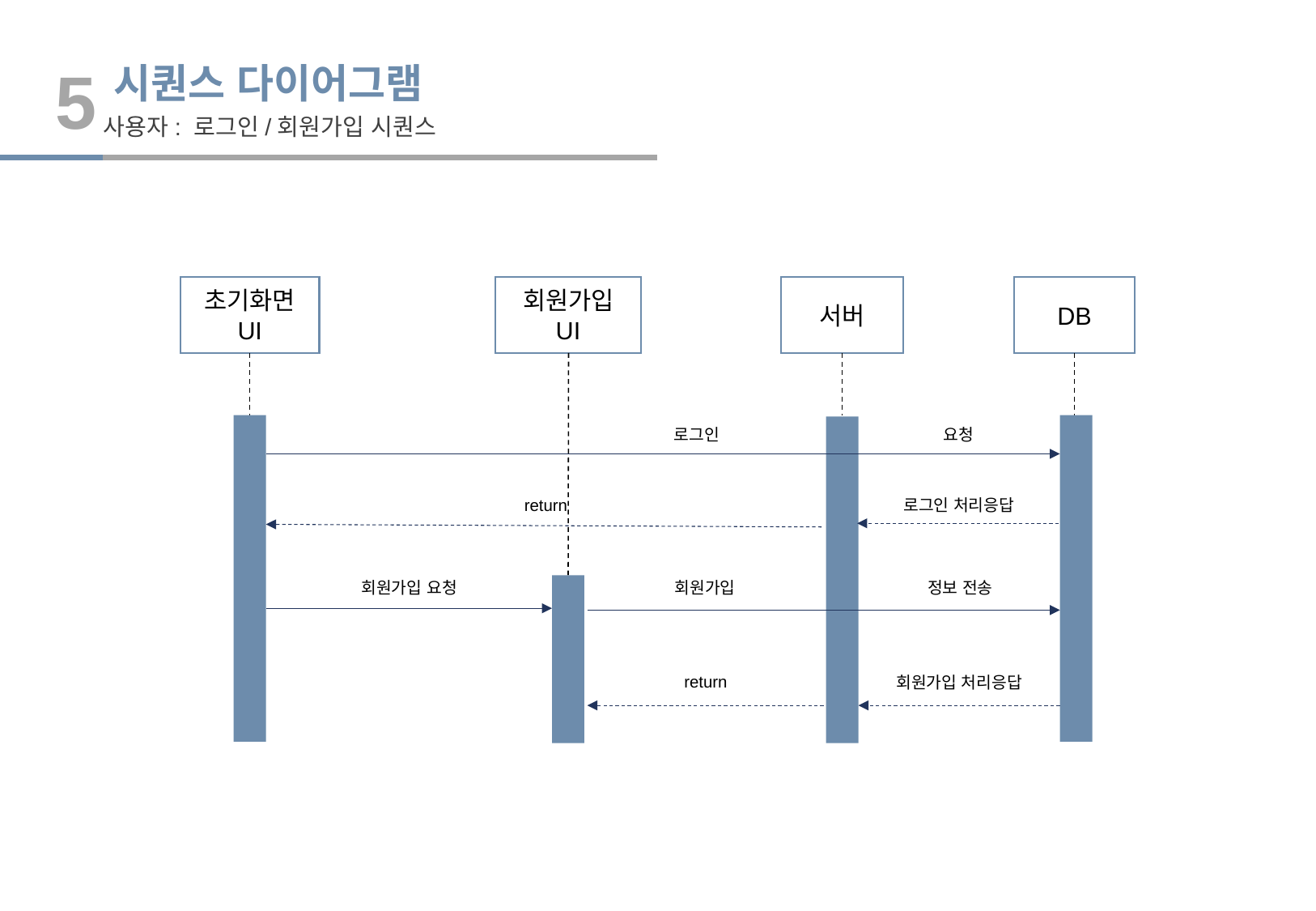

5
시퀀스 다이어그램
사용자: 로그인/회원가입 시퀀스
회원가입
UI
DB
서버
초기화면
UI

로그인
요청
return
로그인 처리응답
회원가입
회원가입 요청
정보 전송

return
회원가입 처리응답